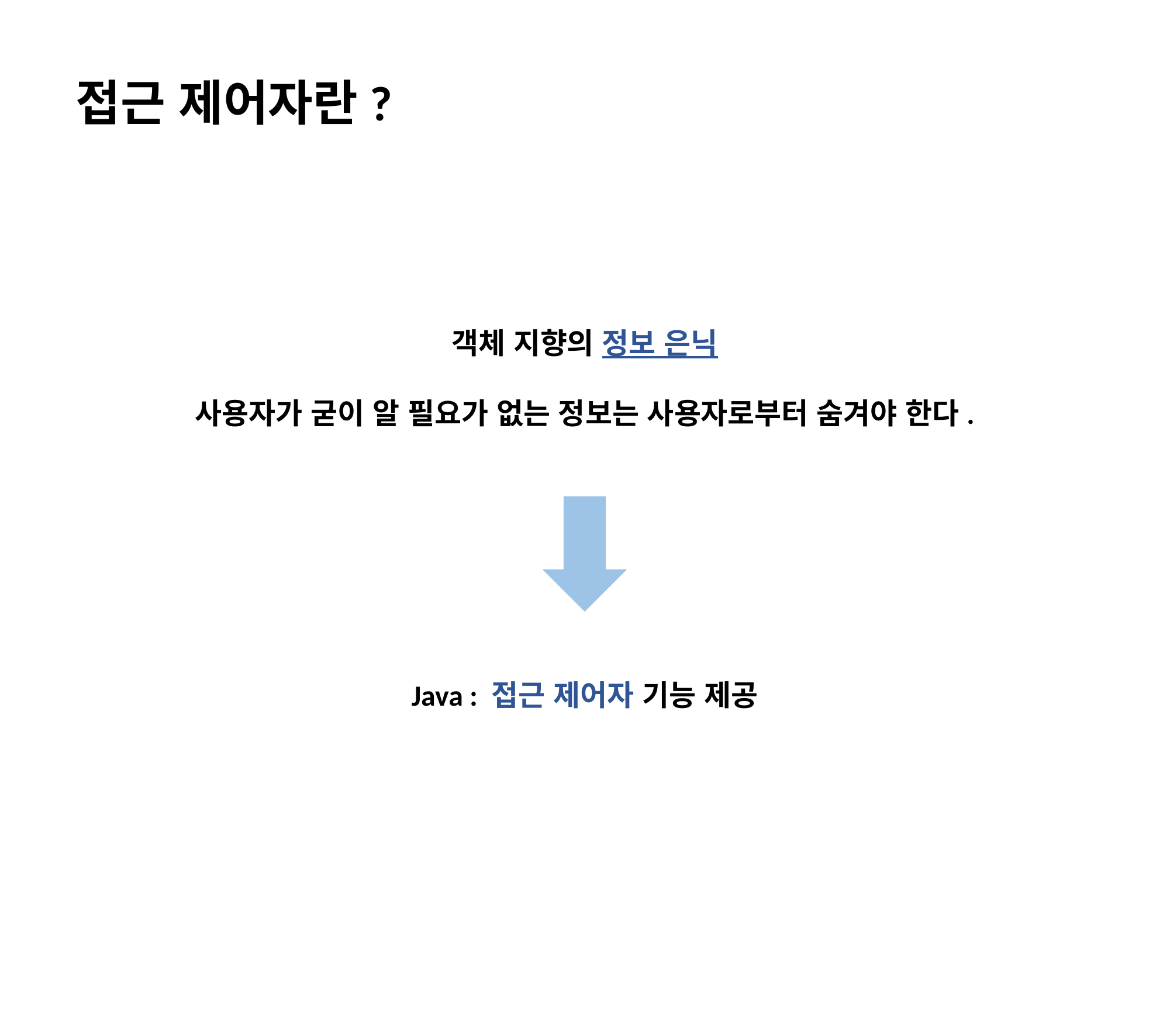

접근 제어자란?
객체 지향의 정보 은닉

사용자가 굳이 알 필요가 없는 정보는 사용자로부터 숨겨야 한다.

Java : 접근 제어자 기능 제공